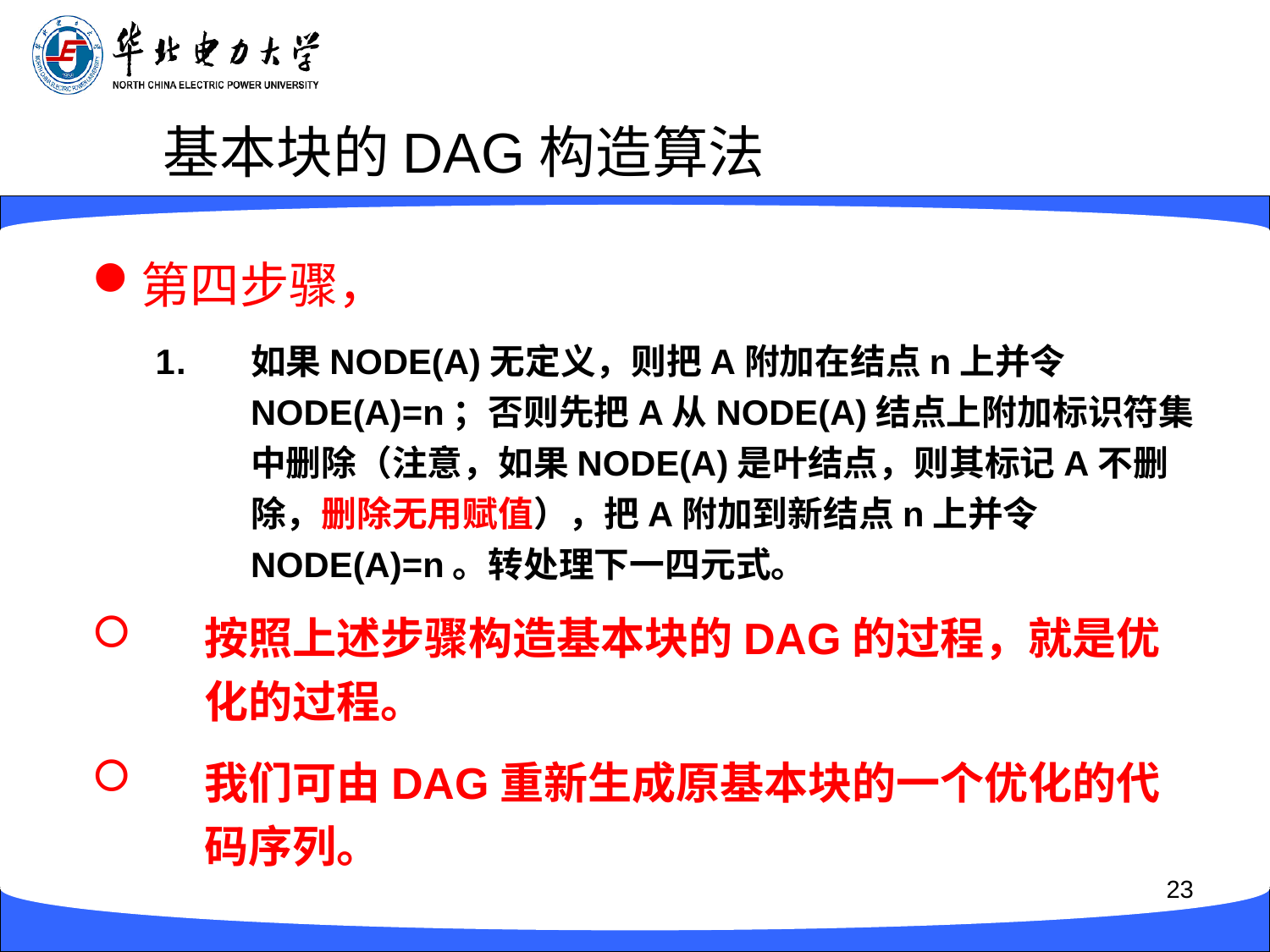

# 基本块的DAG构造算法
第四步骤，
如果NODE(A)无定义，则把A附加在结点n上并令NODE(A)=n；否则先把A从NODE(A)结点上附加标识符集中删除（注意，如果NODE(A)是叶结点，则其标记A不删除，删除无用赋值），把A附加到新结点n上并令NODE(A)=n。转处理下一四元式。
按照上述步骤构造基本块的DAG的过程，就是优化的过程。
我们可由DAG重新生成原基本块的一个优化的代码序列。
23